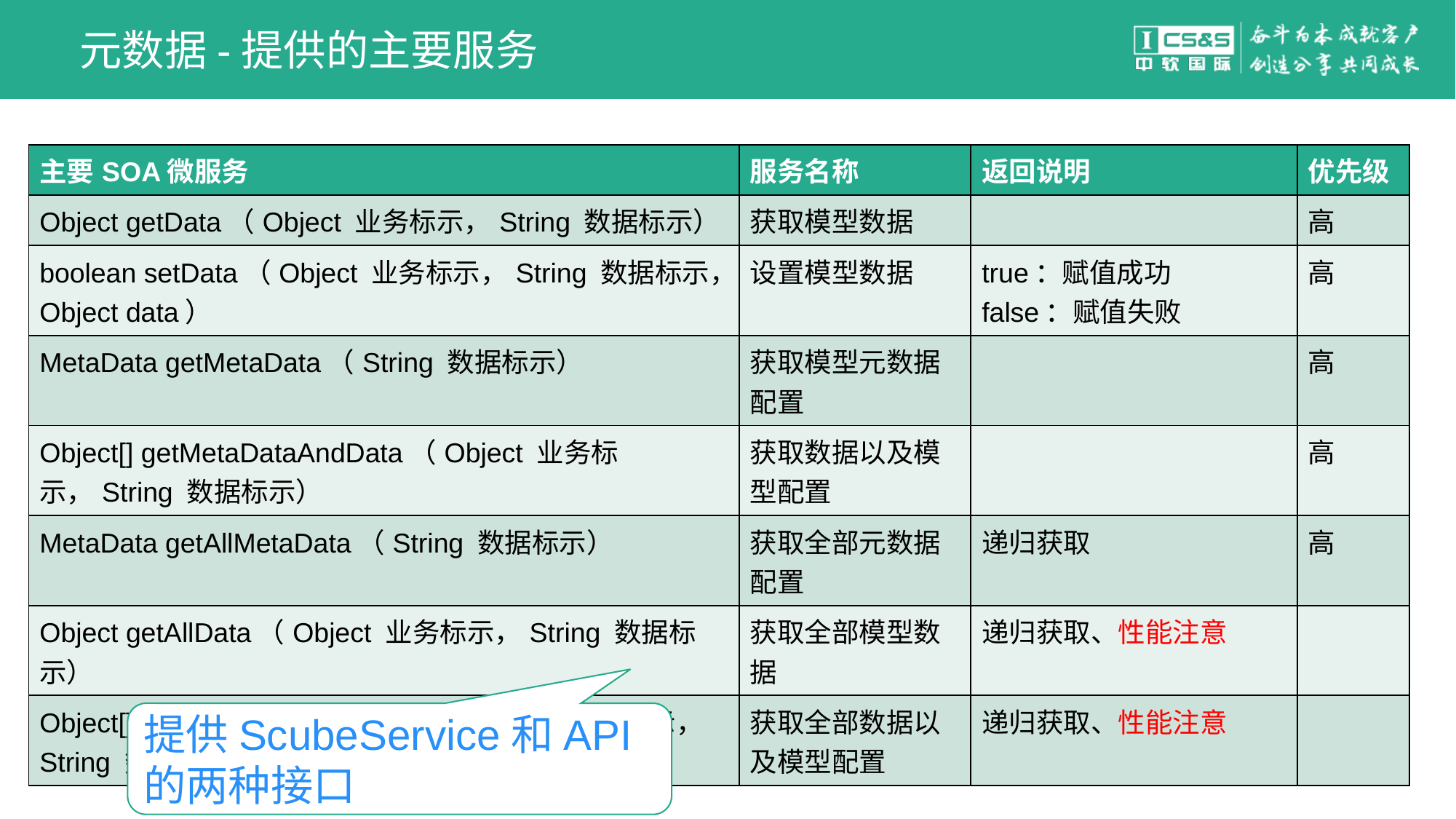

# 元数据-提供的主要服务
| 主要SOA微服务 | 服务名称 | 返回说明 | 优先级 |
| --- | --- | --- | --- |
| Object getData（Object 业务标示，String 数据标示） | 获取模型数据 |  | 高 |
| boolean setData（Object 业务标示，String 数据标示，Object data） | 设置模型数据 | true：赋值成功 false：赋值失败 | 高 |
| MetaData getMetaData（String 数据标示） | 获取模型元数据配置 |  | 高 |
| Object[] getMetaDataAndData（Object 业务标示，String 数据标示） | 获取数据以及模型配置 |  | 高 |
| MetaData getAllMetaData（String 数据标示） | 获取全部元数据配置 | 递归获取 | 高 |
| Object getAllData（Object 业务标示，String 数据标示） | 获取全部模型数据 | 递归获取、性能注意 |  |
| Object[] getAllMetaDataAndData（Object 业务标示，String 数据标示） | 获取全部数据以及模型配置 | 递归获取、性能注意 |  |
提供ScubeService和API的两种接口